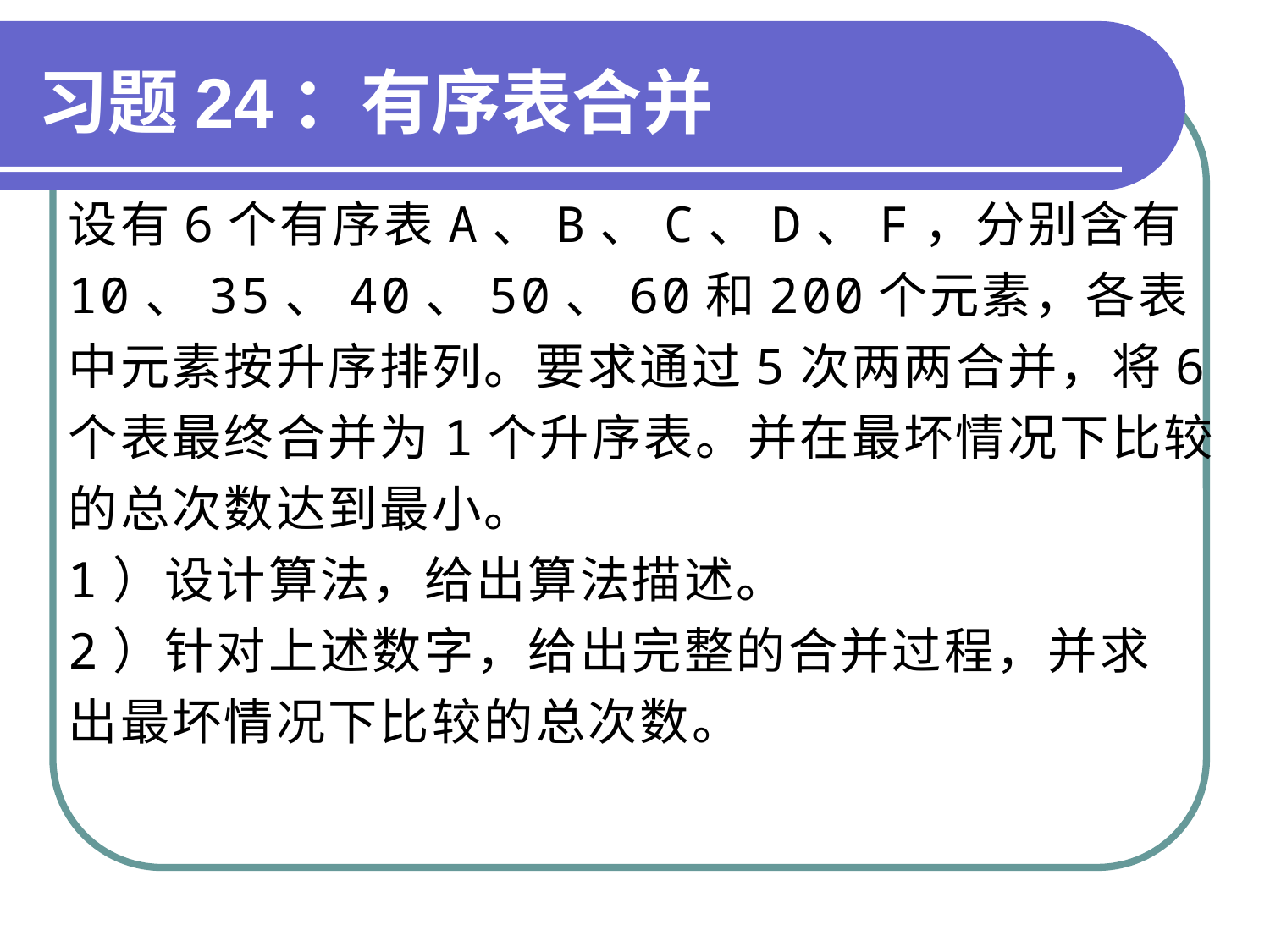

习题24：有序表合并
设有6个有序表A、B、C、D、F，分别含有10、35、40、50、60和200个元素，各表中元素按升序排列。要求通过5次两两合并，将6个表最终合并为1个升序表。并在最坏情况下比较的总次数达到最小。
1）设计算法，给出算法描述。
2）针对上述数字，给出完整的合并过程，并求
出最坏情况下比较的总次数。